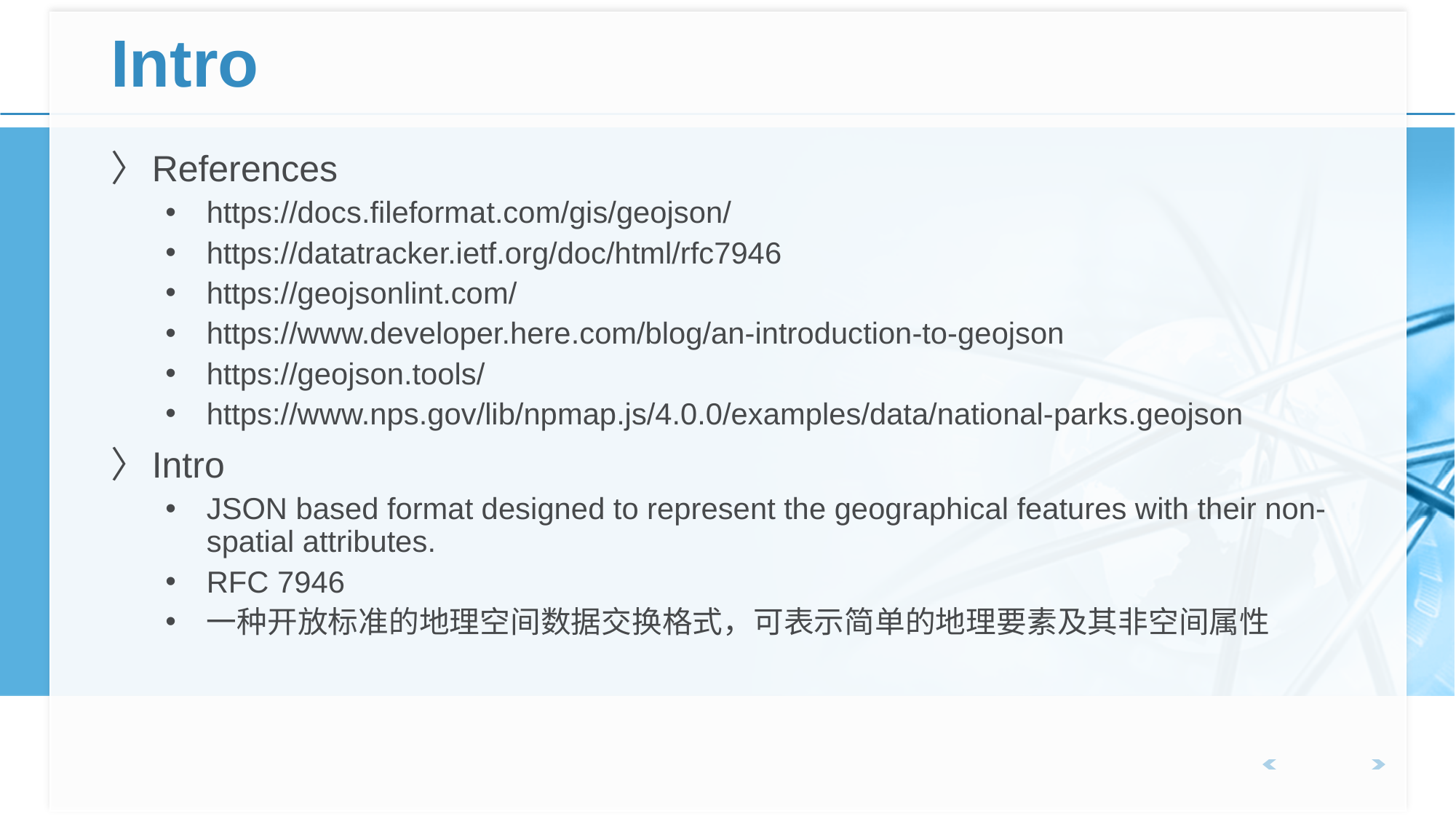

# Intro
References
https://docs.fileformat.com/gis/geojson/
https://datatracker.ietf.org/doc/html/rfc7946
https://geojsonlint.com/
https://www.developer.here.com/blog/an-introduction-to-geojson
https://geojson.tools/
https://www.nps.gov/lib/npmap.js/4.0.0/examples/data/national-parks.geojson
Intro
JSON based format designed to represent the geographical features with their non-spatial attributes.
RFC 7946
一种开放标准的地理空间数据交换格式，可表示简单的地理要素及其非空间属性